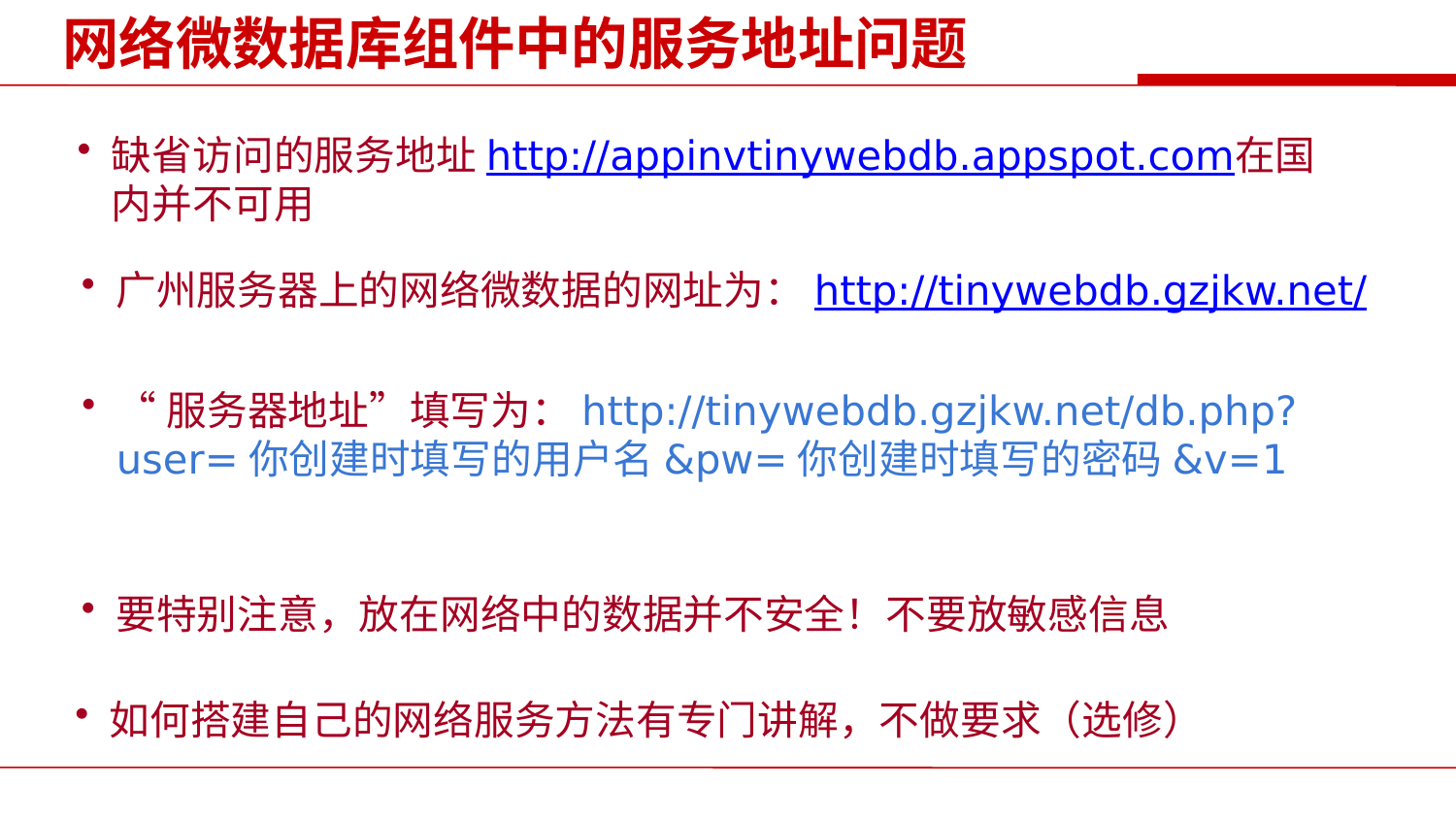

网络微数据库组件中的服务地址问题
缺省访问的服务地址http://appinvtinywebdb.appspot.com在国内并不可用
广州服务器上的网络微数据的网址为：http://tinywebdb.gzjkw.net/
“服务器地址”填写为：http://tinywebdb.gzjkw.net/db.php?user=你创建时填写的用户名&pw=你创建时填写的密码&v=1
要特别注意，放在网络中的数据并不安全！不要放敏感信息
如何搭建自己的网络服务方法有专门讲解，不做要求（选修）